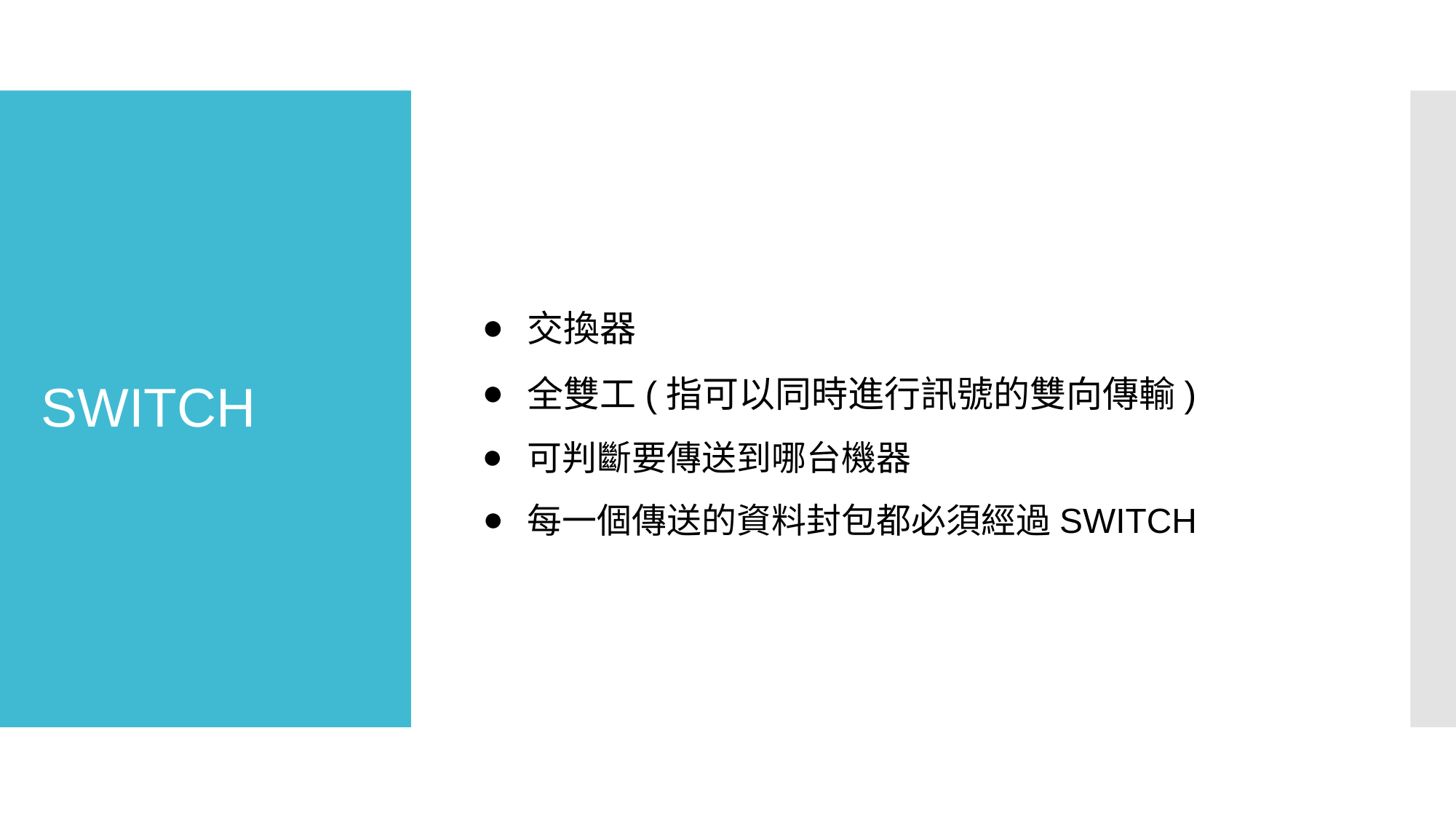

交換器
全雙工(指可以同時進行訊號的雙向傳輸)
可判斷要傳送到哪台機器
每一個傳送的資料封包都必須經過SWITCH

# SWITCH